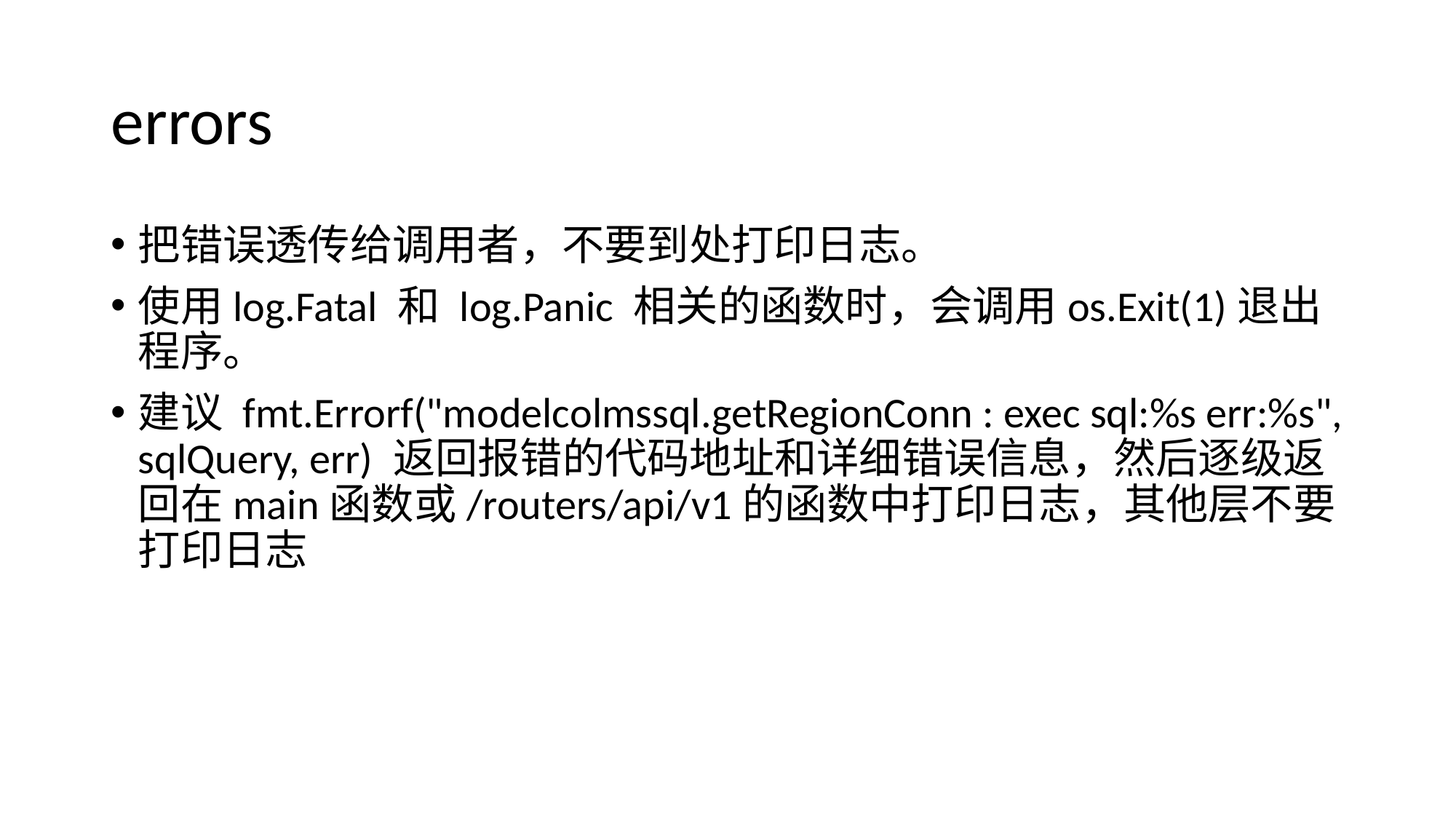

# errors
把错误透传给调用者，不要到处打印日志。
使用log.Fatal 和 log.Panic 相关的函数时，会调用os.Exit(1)退出程序。
建议 fmt.Errorf("modelcolmssql.getRegionConn : exec sql:%s err:%s", sqlQuery, err) 返回报错的代码地址和详细错误信息，然后逐级返回在main函数或/routers/api/v1的函数中打印日志，其他层不要打印日志